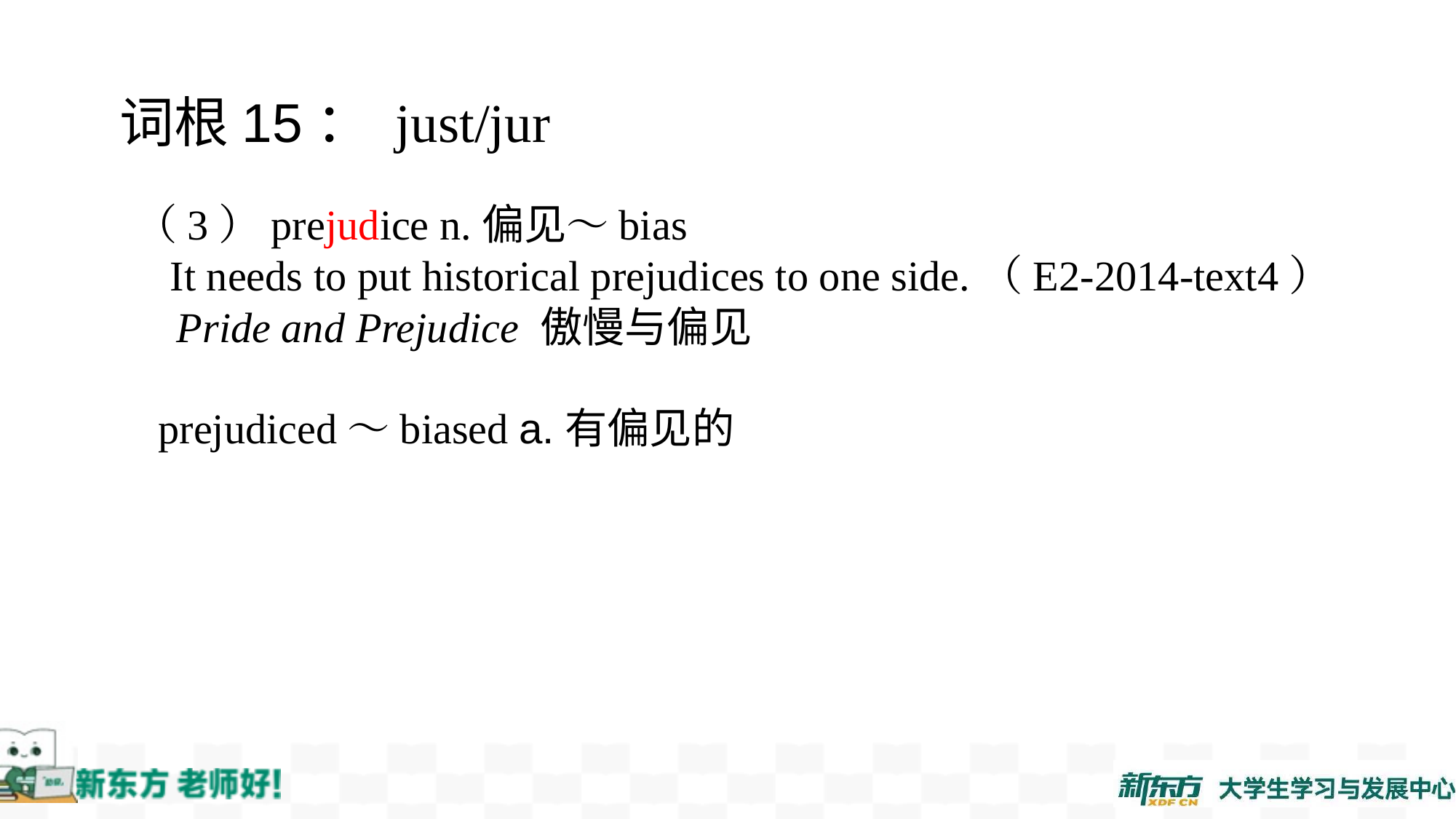

词根15： just/jur

（3）prejudice n.偏见～bias
   It needs to put historical prejudices to one side.（E2-2014-text4）
    Pride and Prejudice 傲慢与偏见

  prejudiced～biased a.有偏见的